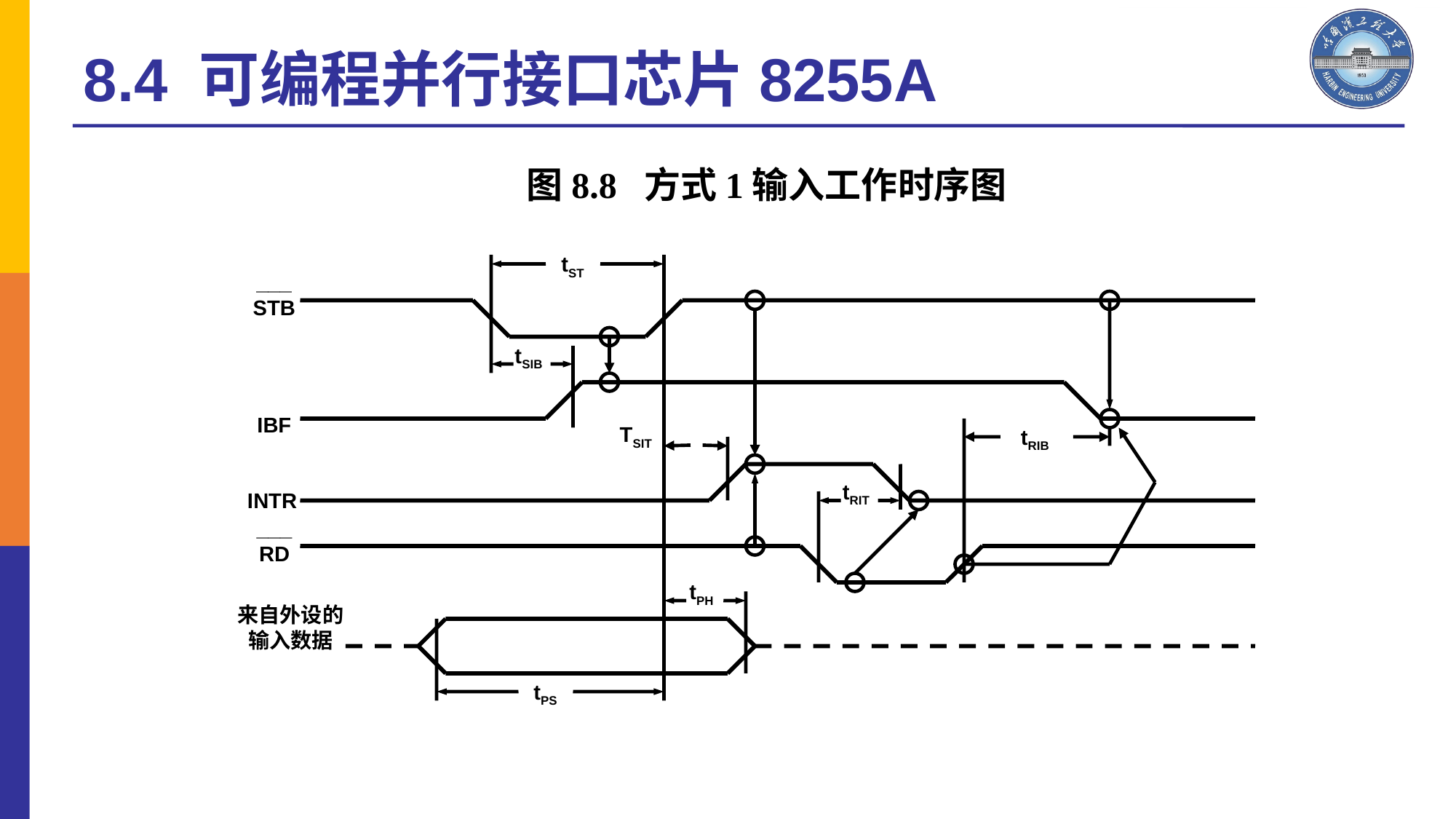

8.4 可编程并行接口芯片8255A
图8.8  方式1输入工作时序图
tST

___
STB

tSIB

IBF

TSIT

tRIB

tRIT
INTR

___
RD

tPH

来自外设的
输入数据

tPS